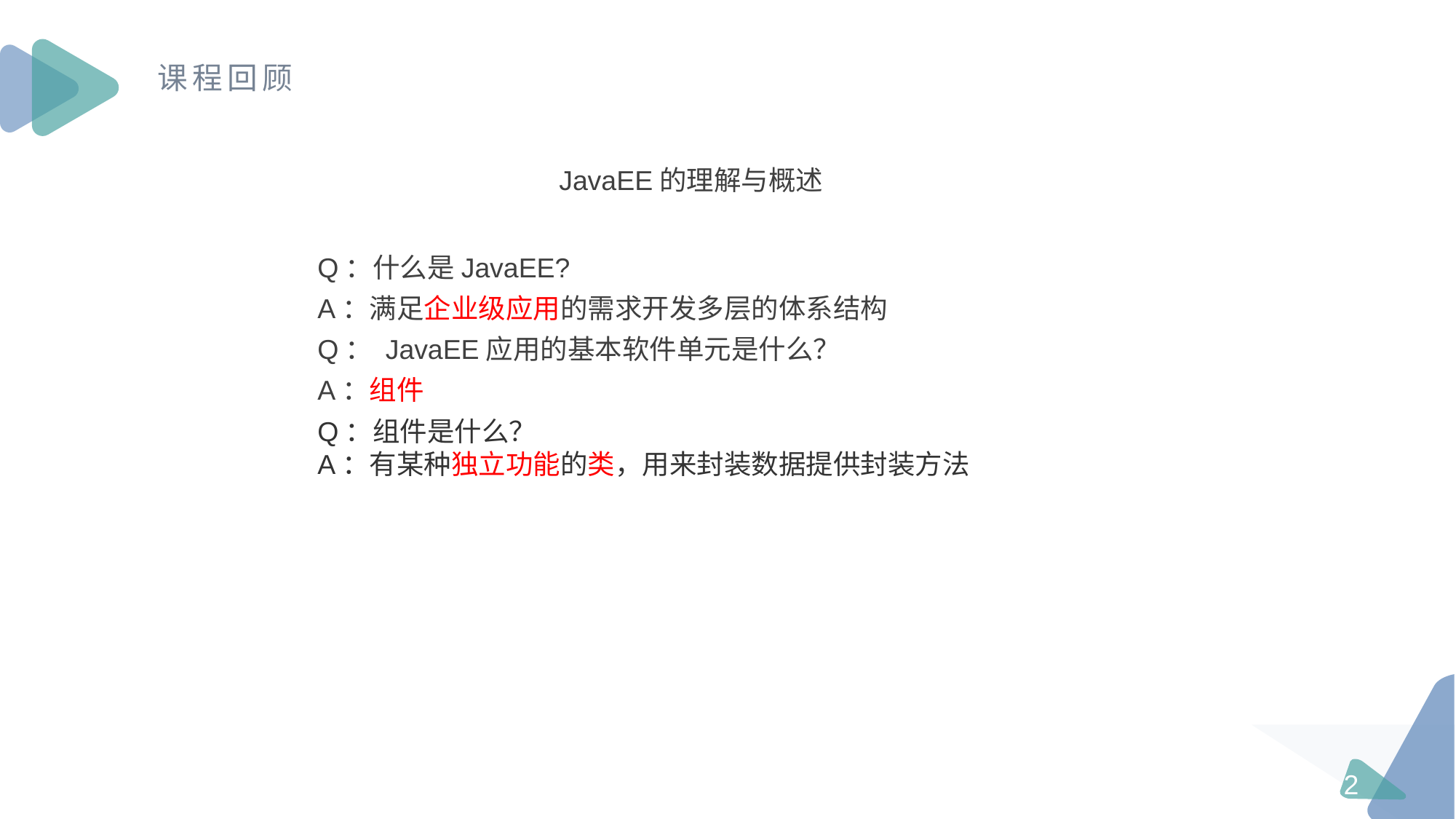

课程回顾
JavaEE的理解与概述
Q：什么是JavaEE?
A：满足企业级应用的需求开发多层的体系结构
Q： JavaEE应用的基本软件单元是什么？
A：组件
Q：组件是什么？
A：有某种独立功能的类，用来封装数据提供封装方法

2